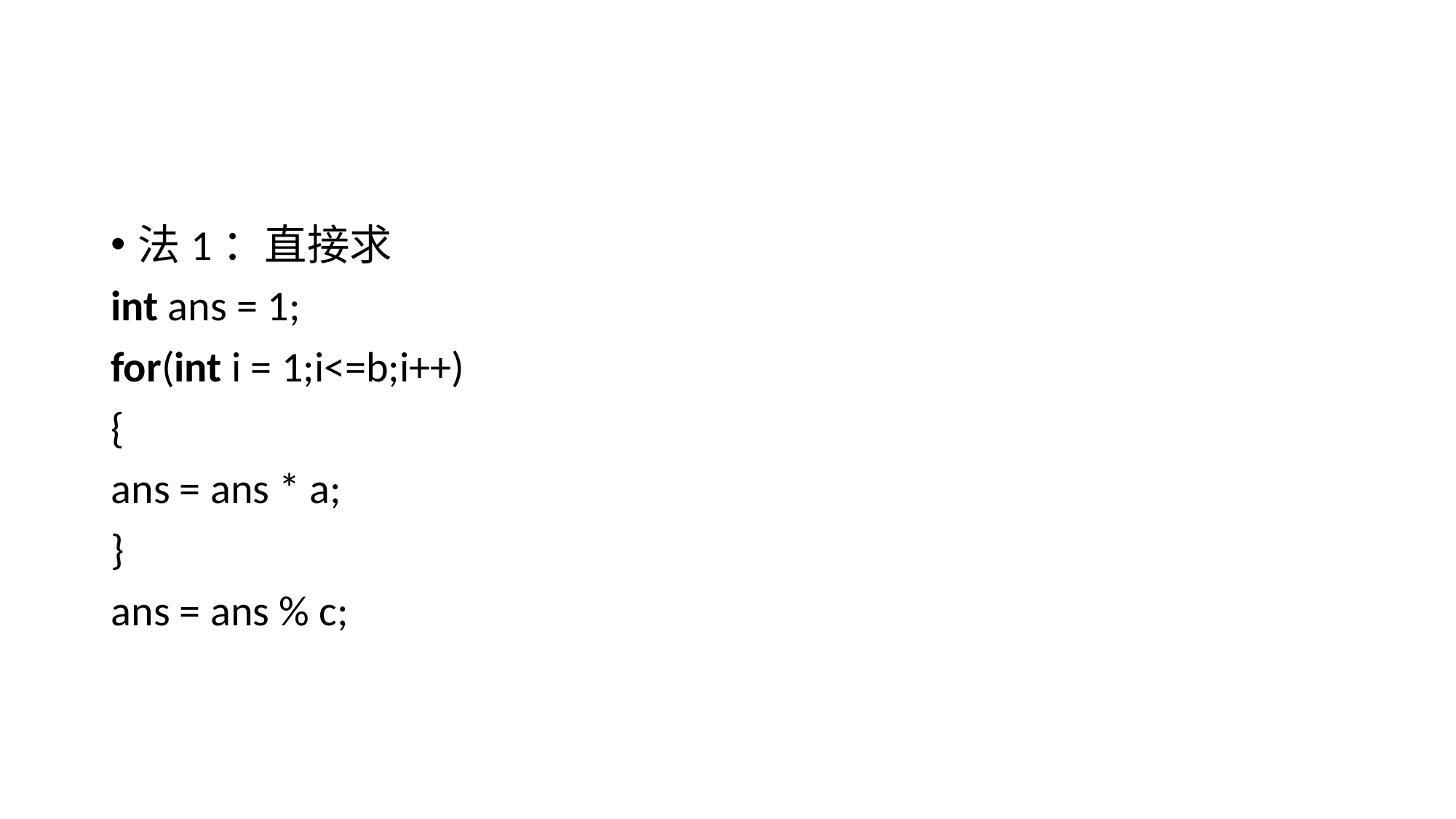

#
法1：直接求
int ans = 1;
for(int i = 1;i<=b;i++)
{
ans = ans * a;
}
ans = ans % c;